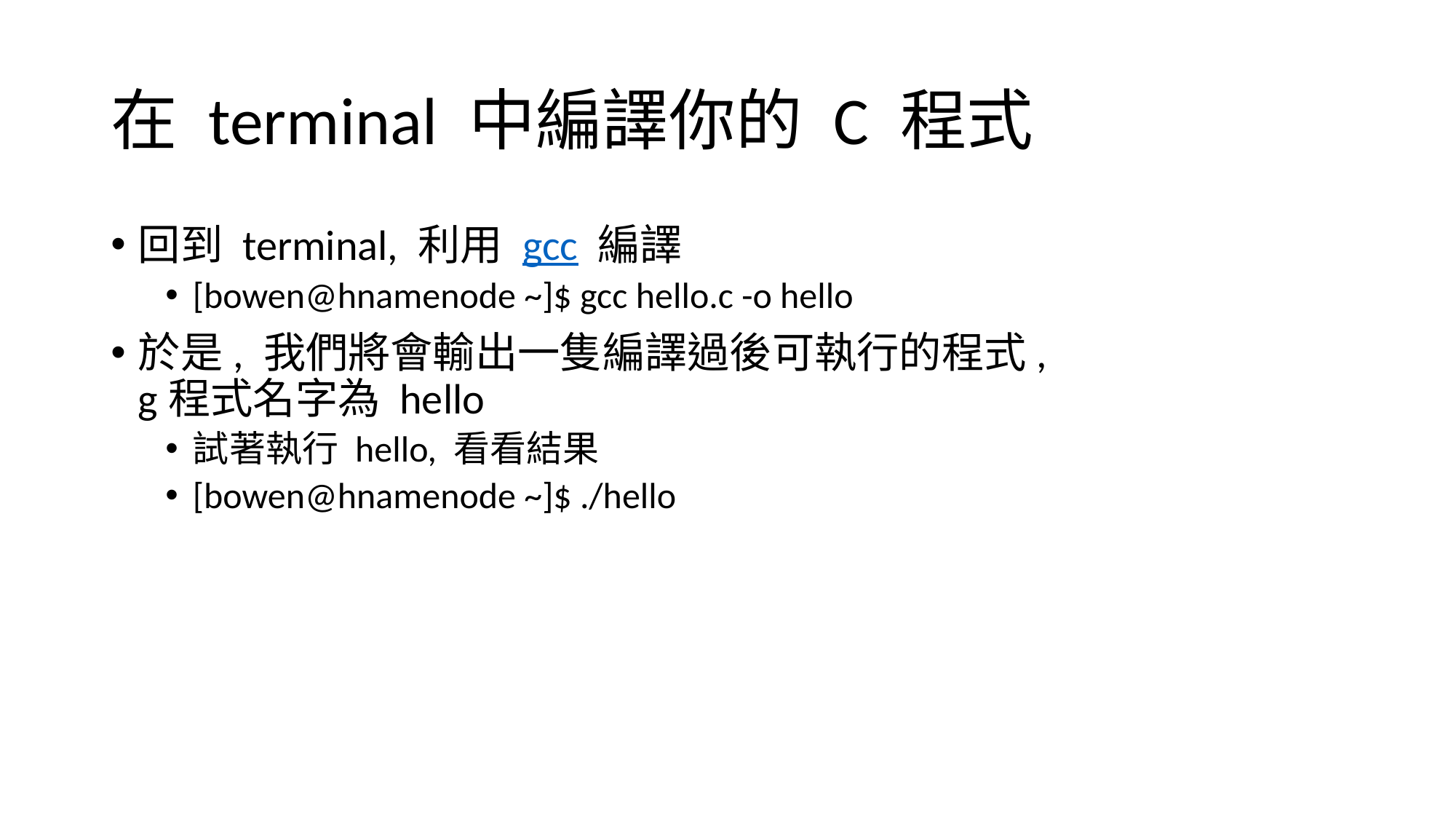

# 在 terminal 中編譯你的 C 程式
回到 terminal, 利用 gcc 編譯
[bowen@hnamenode ~]$ gcc hello.c -o hello
於是, 我們將會輸出一隻編譯過後可執行的程式, g程式名字為 hello
試著執行 hello, 看看結果
[bowen@hnamenode ~]$ ./hello